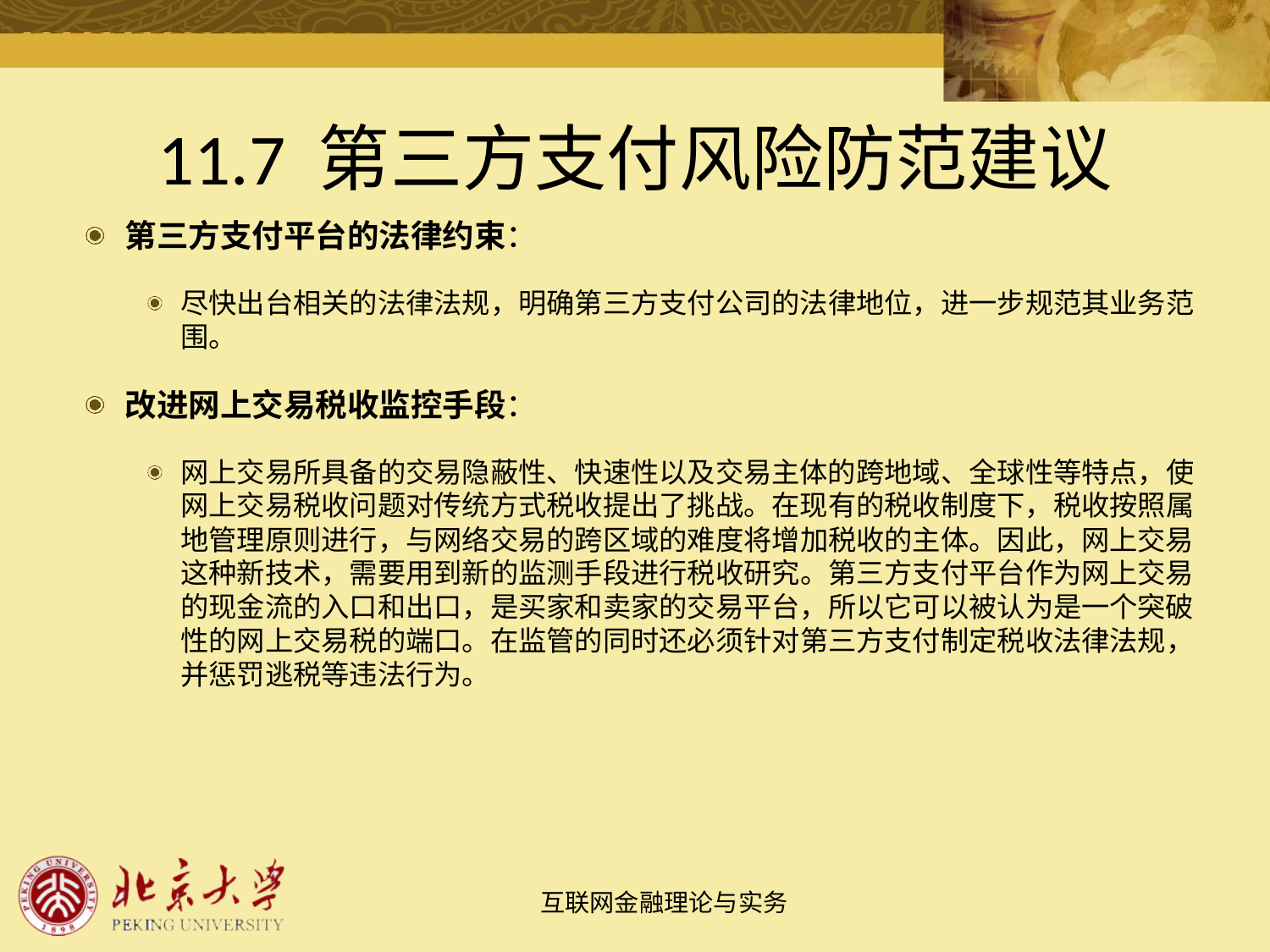

# 11.7 第三方支付风险防范建议
第三方支付平台的法律约束：
尽快出台相关的法律法规，明确第三方支付公司的法律地位，进一步规范其业务范围。
改进网上交易税收监控手段：
网上交易所具备的交易隐蔽性、快速性以及交易主体的跨地域、全球性等特点，使网上交易税收问题对传统方式税收提出了挑战。在现有的税收制度下，税收按照属地管理原则进行，与网络交易的跨区域的难度将增加税收的主体。因此，网上交易这种新技术，需要用到新的监测手段进行税收研究。第三方支付平台作为网上交易的现金流的入口和出口，是买家和卖家的交易平台，所以它可以被认为是一个突破性的网上交易税的端口。在监管的同时还必须针对第三方支付制定税收法律法规，并惩罚逃税等违法行为。